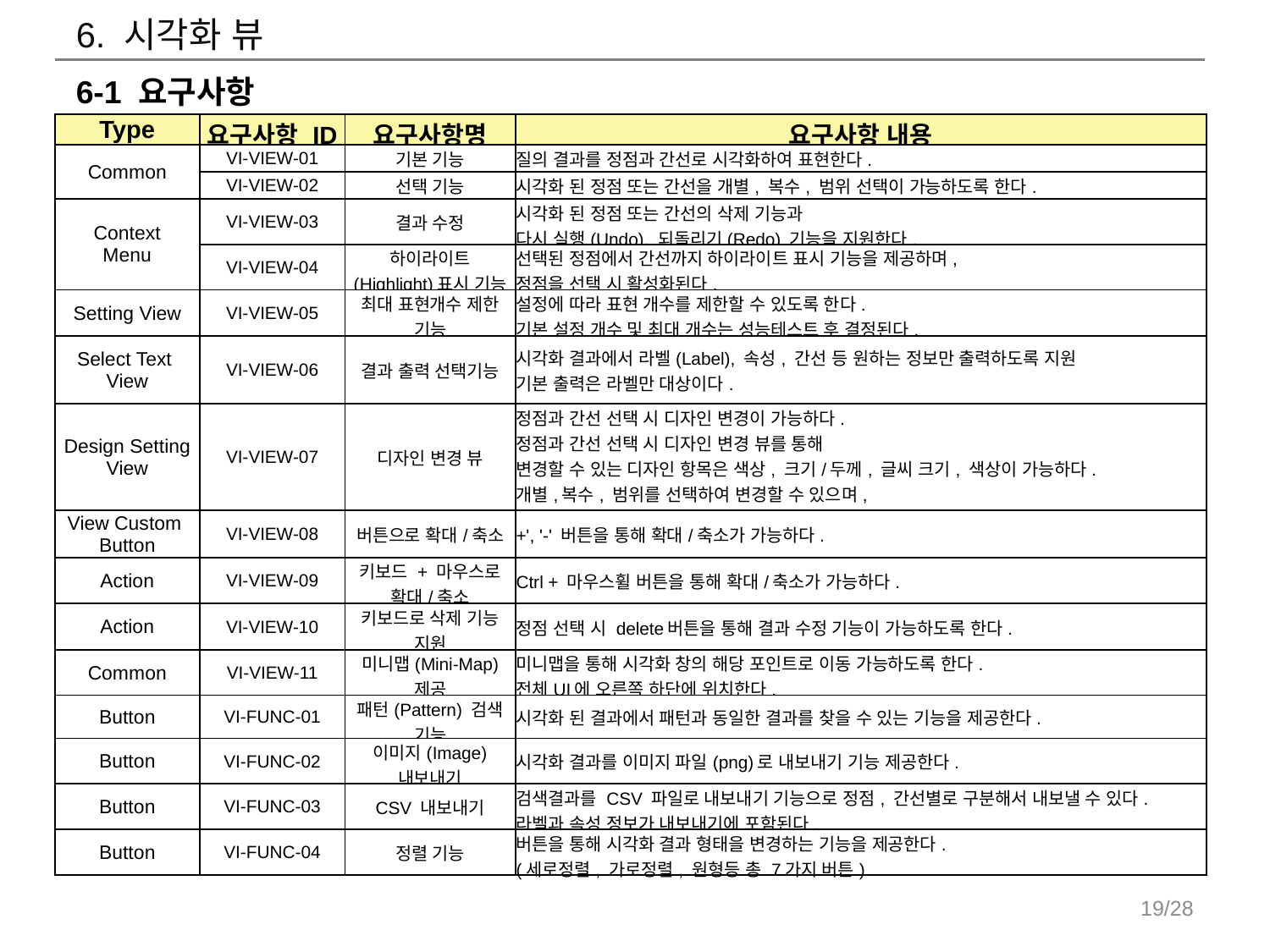

# 6. 시각화 뷰
6-1 요구사항
| Type | 요구사항 ID | 요구사항명 | 요구사항 내용 |
| --- | --- | --- | --- |
| Common | VI-VIEW-01 | 기본 기능 | 질의 결과를 정점과 간선로 시각화하여 표현한다. |
|  | VI-VIEW-02 | 선택 기능 | 시각화 된 정점 또는 간선을 개별, 복수, 범위 선택이 가능하도록 한다. |
| Context Menu | VI-VIEW-03 | 결과 수정 | 시각화 된 정점 또는 간선의 삭제 기능과 다시 실행(Undo), 되돌리기(Redo) 기능을 지원한다. |
|  | VI-VIEW-04 | 하이라이트 (Highlight)표시 기능 | 선택된 정점에서 간선까지 하이라이트 표시 기능을 제공하며, 정점을 선택 시 활성화된다. |
| Setting View | VI-VIEW-05 | 최대 표현개수 제한 기능 | 설정에 따라 표현 개수를 제한할 수 있도록 한다. 기본 설정 개수 및 최대 개수는 성능테스트 후 결정된다. |
| Select Text View | VI-VIEW-06 | 결과 출력 선택기능 | 시각화 결과에서 라벨(Label), 속성, 간선 등 원하는 정보만 출력하도록 지원 기본 출력은 라벨만 대상이다. |
| Design Setting View | VI-VIEW-07 | 디자인 변경 뷰 | 정점과 간선 선택 시 디자인 변경이 가능하다. 정점과 간선 선택 시 디자인 변경 뷰를 통해 변경할 수 있는 디자인 항목은 색상, 크기/두께, 글씨 크기, 색상이 가능하다. 개별,복수, 범위를 선택하여 변경할 수 있으며, 정점의 기본 색상은 파란색이며, 간선은 검은색이다. 크기의 기본값은 추후 정해진다. |
| View Custom Button | VI-VIEW-08 | 버튼으로 확대/축소 | +', '-' 버튼을 통해 확대/축소가 가능하다. |
| Action | VI-VIEW-09 | 키보드 + 마우스로 확대/축소 | Ctrl + 마우스휠 버튼을 통해 확대/축소가 가능하다. |
| Action | VI-VIEW-10 | 키보드로 삭제 기능 지원 | 정점 선택 시 delete버튼을 통해 결과 수정 기능이 가능하도록 한다. |
| Common | VI-VIEW-11 | 미니맵(Mini-Map) 제공 | 미니맵을 통해 시각화 창의 해당 포인트로 이동 가능하도록 한다. 전체UI에 오른쪽 하단에 위치한다. |
| Button | VI-FUNC-01 | 패턴(Pattern) 검색 기능 | 시각화 된 결과에서 패턴과 동일한 결과를 찾을 수 있는 기능을 제공한다. |
| Button | VI-FUNC-02 | 이미지(Image) 내보내기 | 시각화 결과를 이미지 파일(png)로 내보내기 기능 제공한다. |
| Button | VI-FUNC-03 | CSV 내보내기 | 검색결과를 CSV 파일로 내보내기 기능으로 정점, 간선별로 구분해서 내보낼 수 있다. 라벨과 속성 정보가 내보내기에 포함된다. |
| Button | VI-FUNC-04 | 정렬 기능 | 버튼을 통해 시각화 결과 형태을 변경하는 기능을 제공한다. (세로정렬, 가로정렬, 원형등 총 7가지 버튼) |
19/28